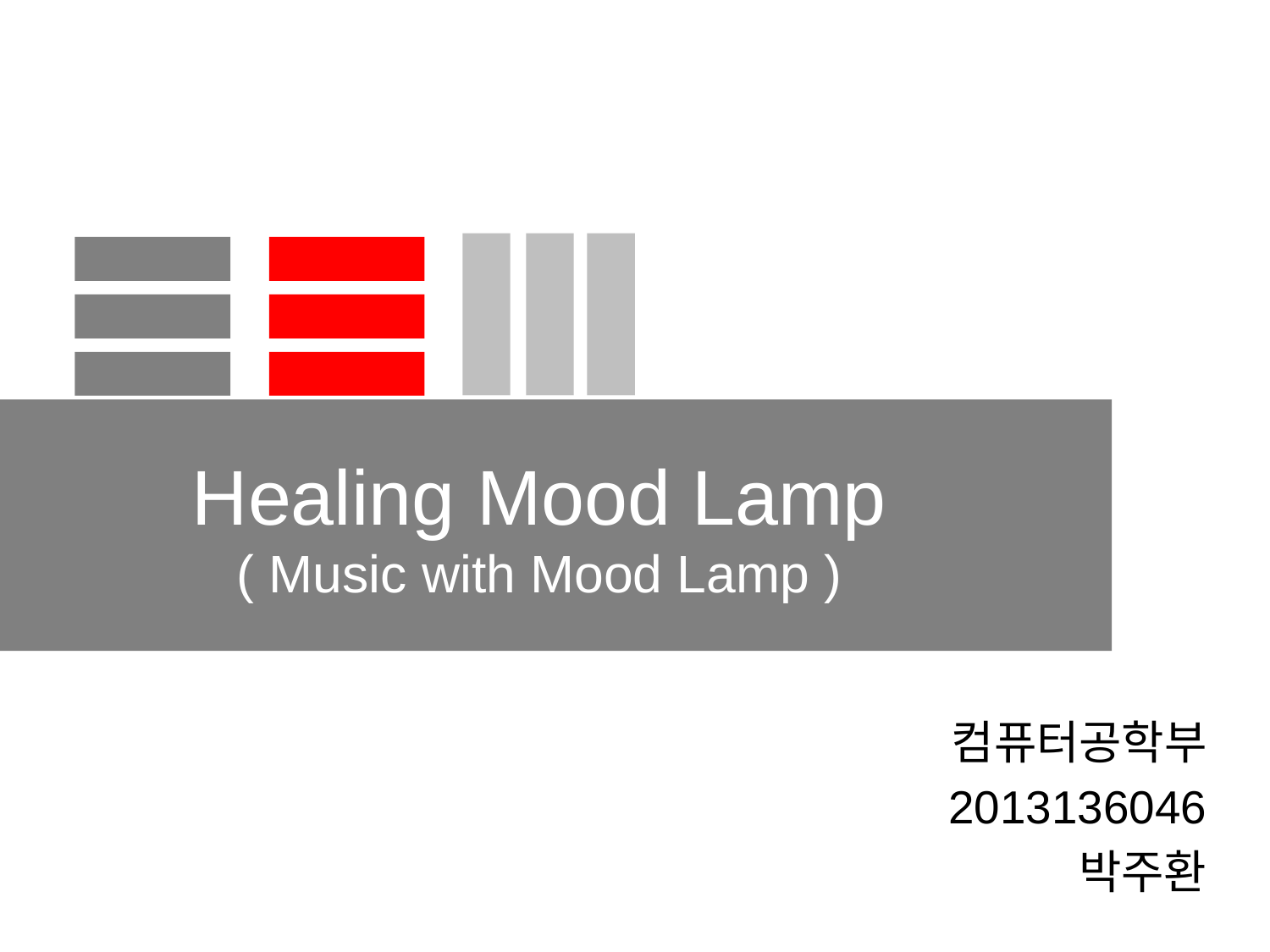

# Healing Mood Lamp ( Music with Mood Lamp )
컴퓨터공학부
2013136046
박주환